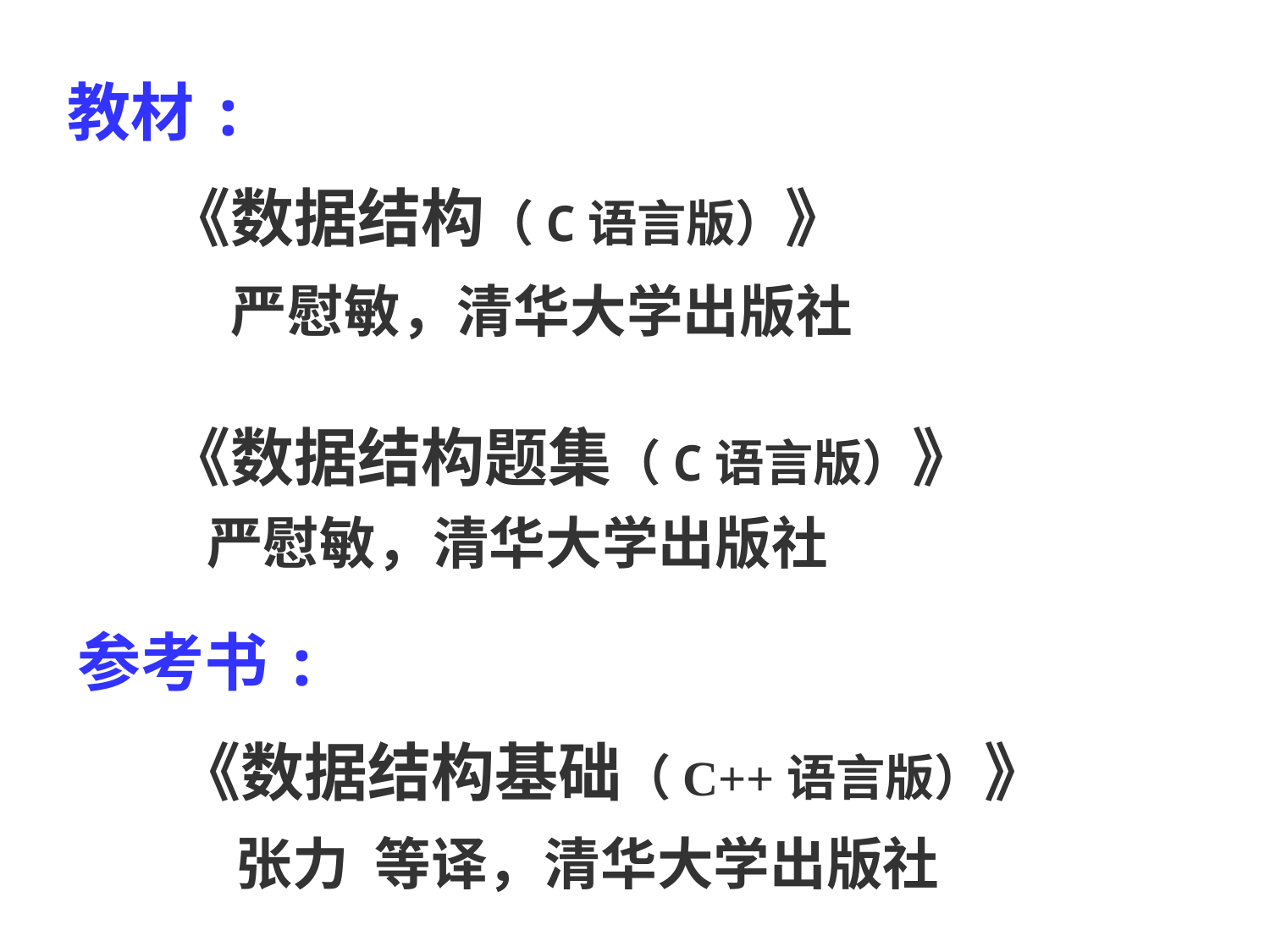

教材:
《数据结构（C语言版）》
	严慰敏，清华大学出版社

《数据结构题集（C语言版）》
  严慰敏，清华大学出版社
参考书:
《数据结构基础（C++语言版）》
   张力  等译，清华大学出版社